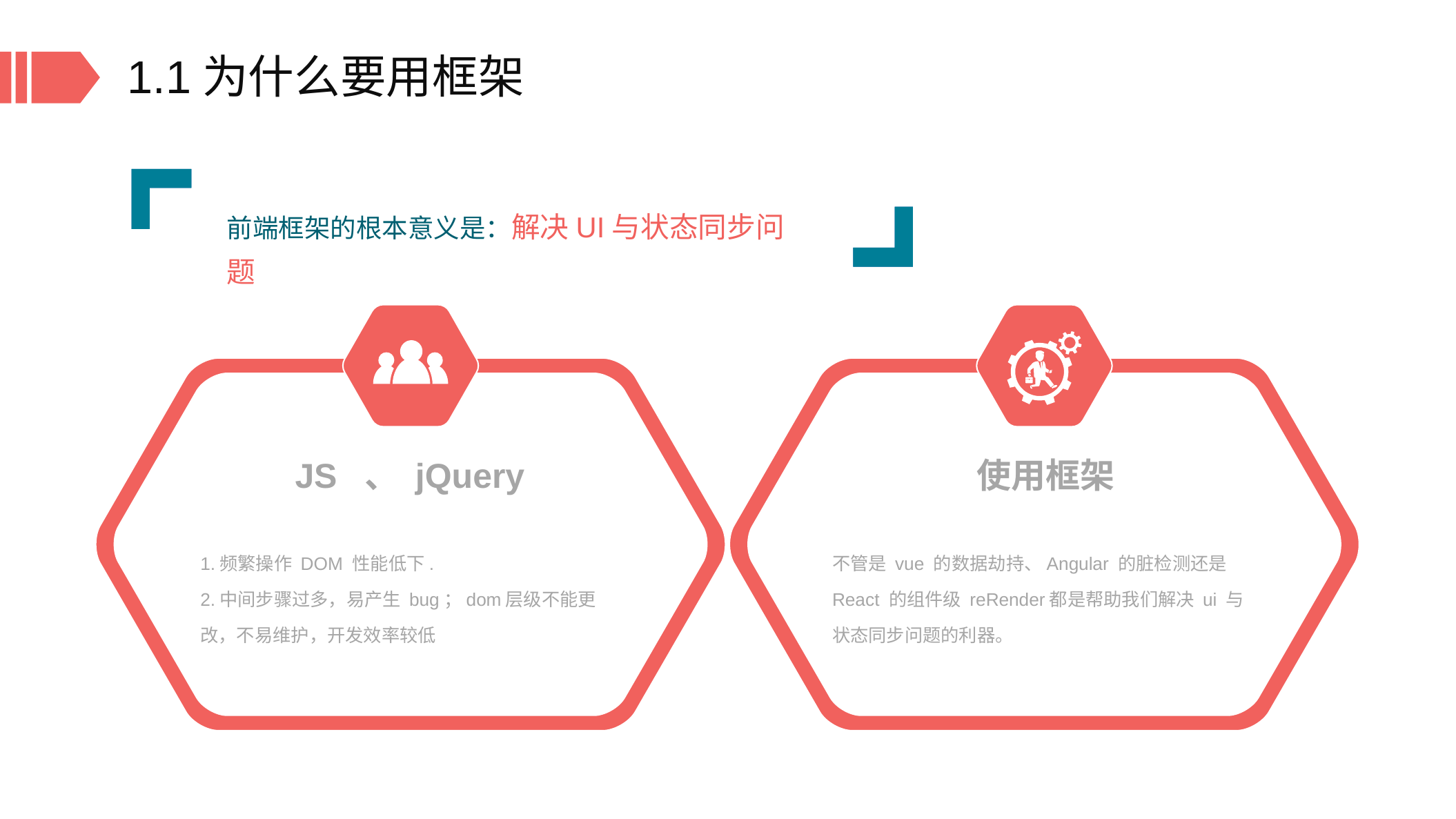

1.1为什么要用框架

前端框架的根本意义是：解决UI与状态同步问题

JS  、 jQuery
使用框架
1.频繁操作 DOM 性能低下.
2.中间步骤过多，易产生 bug；dom层级不能更改，不易维护，开发效率较低
不管是 vue 的数据劫持、Angular 的脏检测还是 React 的组件级 reRender都是帮助我们解决 ui 与状态同步问题的利器。